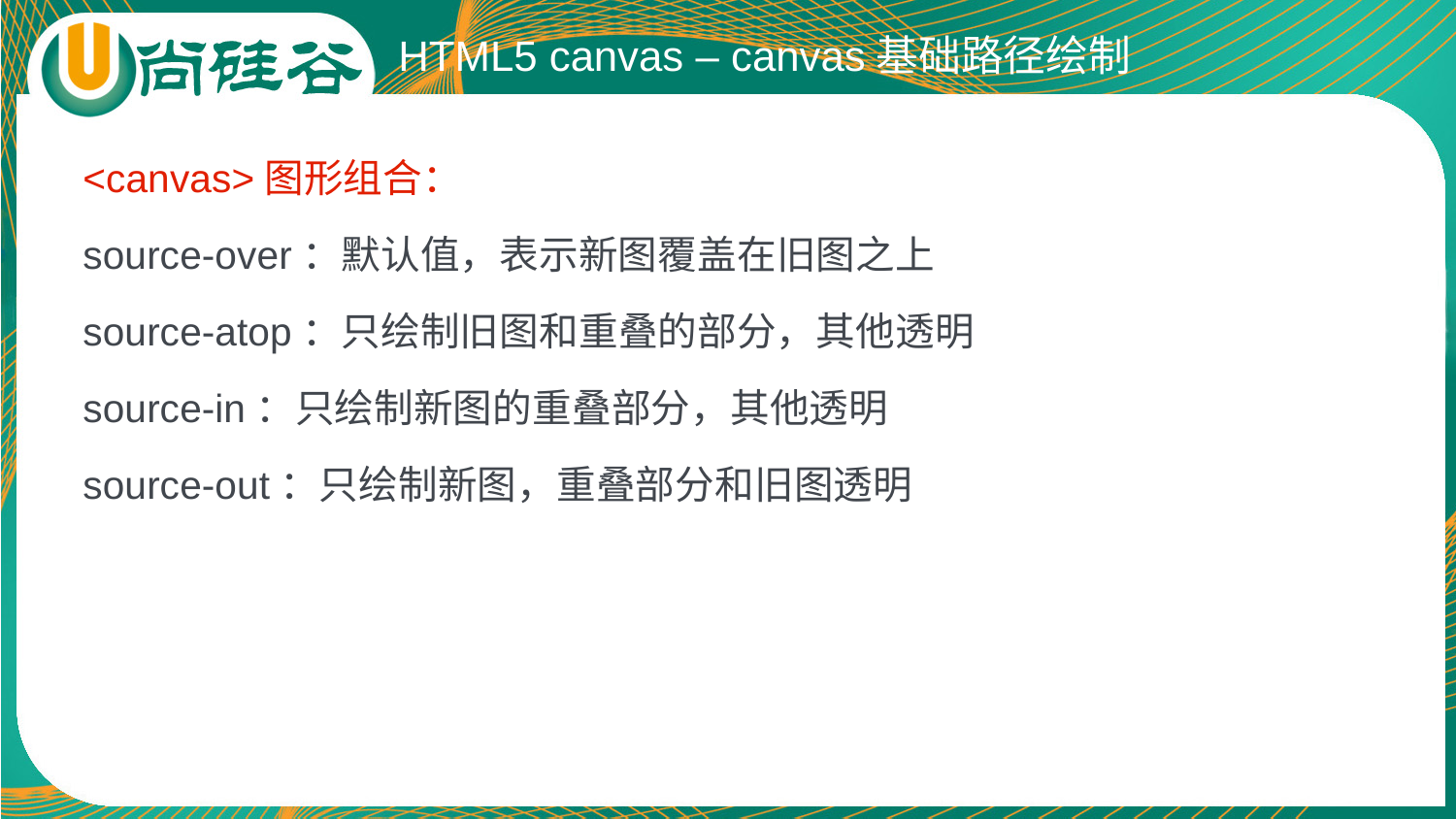

# HTML5 canvas – canvas基础路径绘制
<canvas>图形组合：
source-over：默认值，表示新图覆盖在旧图之上
source-atop：只绘制旧图和重叠的部分，其他透明
source-in：只绘制新图的重叠部分，其他透明
source-out：只绘制新图，重叠部分和旧图透明